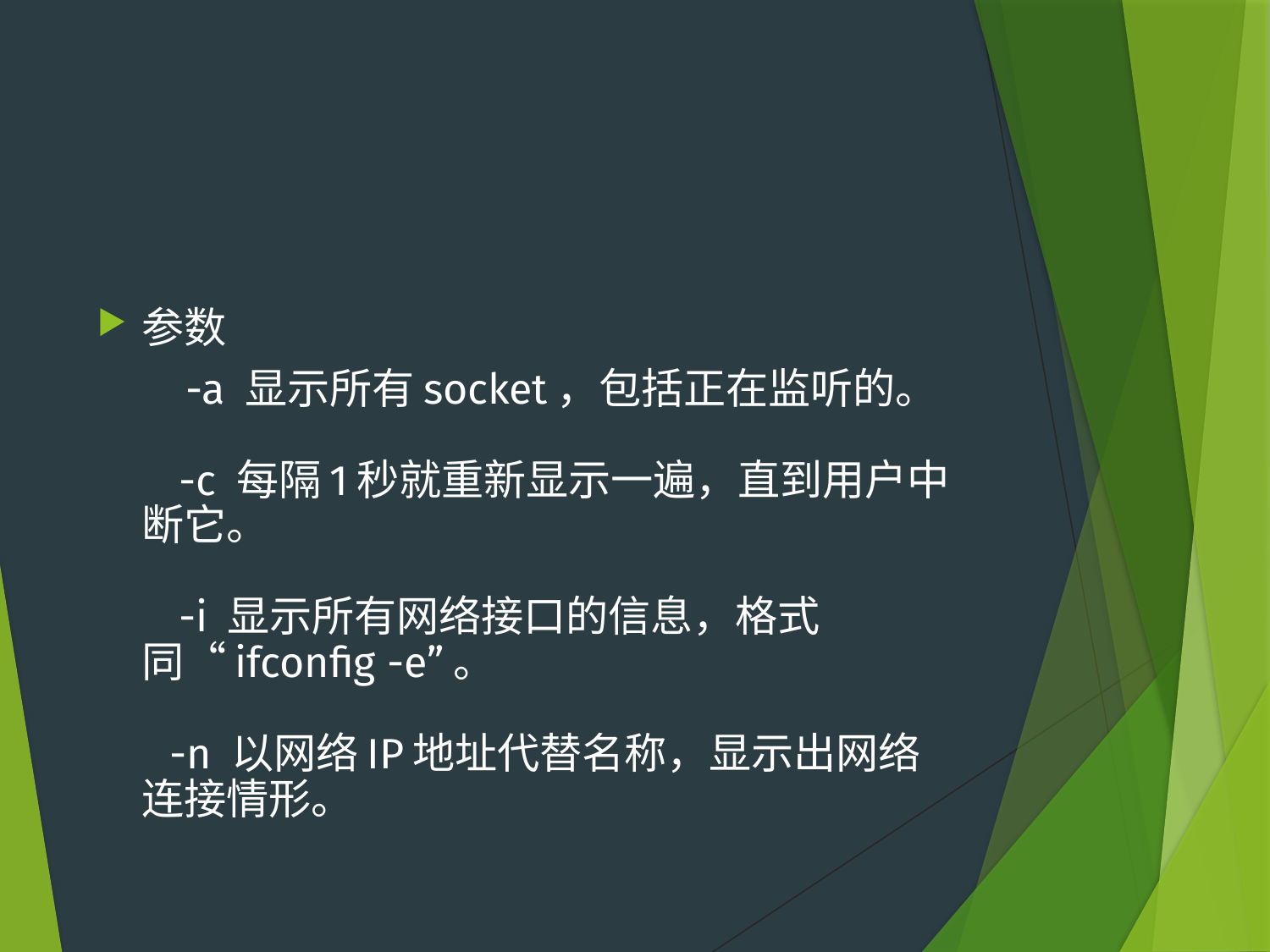

#
参数
   　-a 显示所有socket，包括正在监听的。
　　
   -c 每隔1秒就重新显示一遍，直到用户中断它。
　　
   -i 显示所有网络接口的信息，格式同“ifconfig -e”。
　　
  -n 以网络IP地址代替名称，显示出网络连接情形。